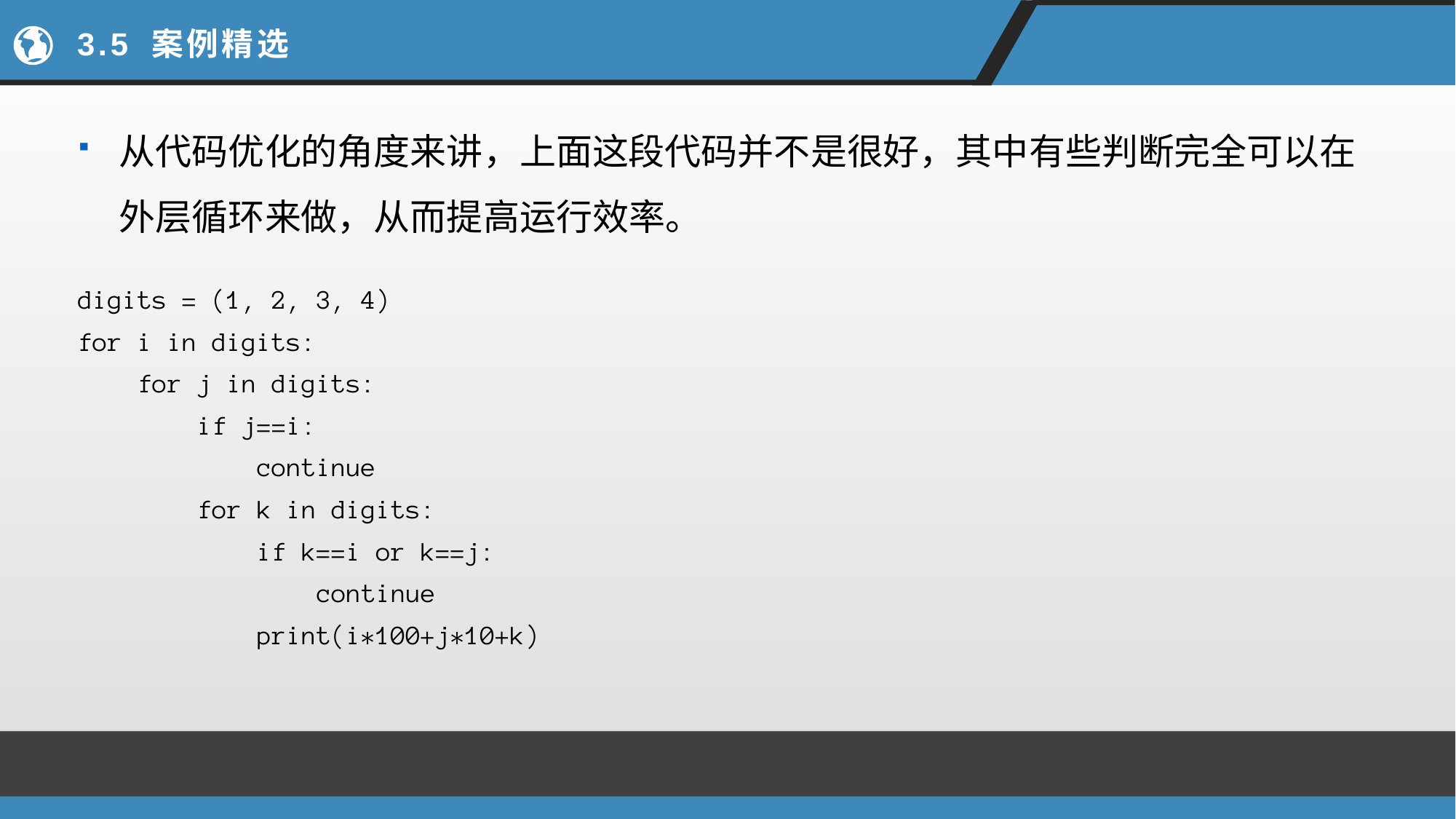

# 3.5 案例精选

从代码优化的角度来讲，上面这段代码并不是很好，其中有些判断完全可以在外层循环来做，从而提高运行效率。

digits = (1, 2, 3, 4)
for i in digits:
    for j in digits:
        if j==i:
            continue
        for k in digits:
            if k==i or k==j:
                continue
            print(i*100+j*10+k)